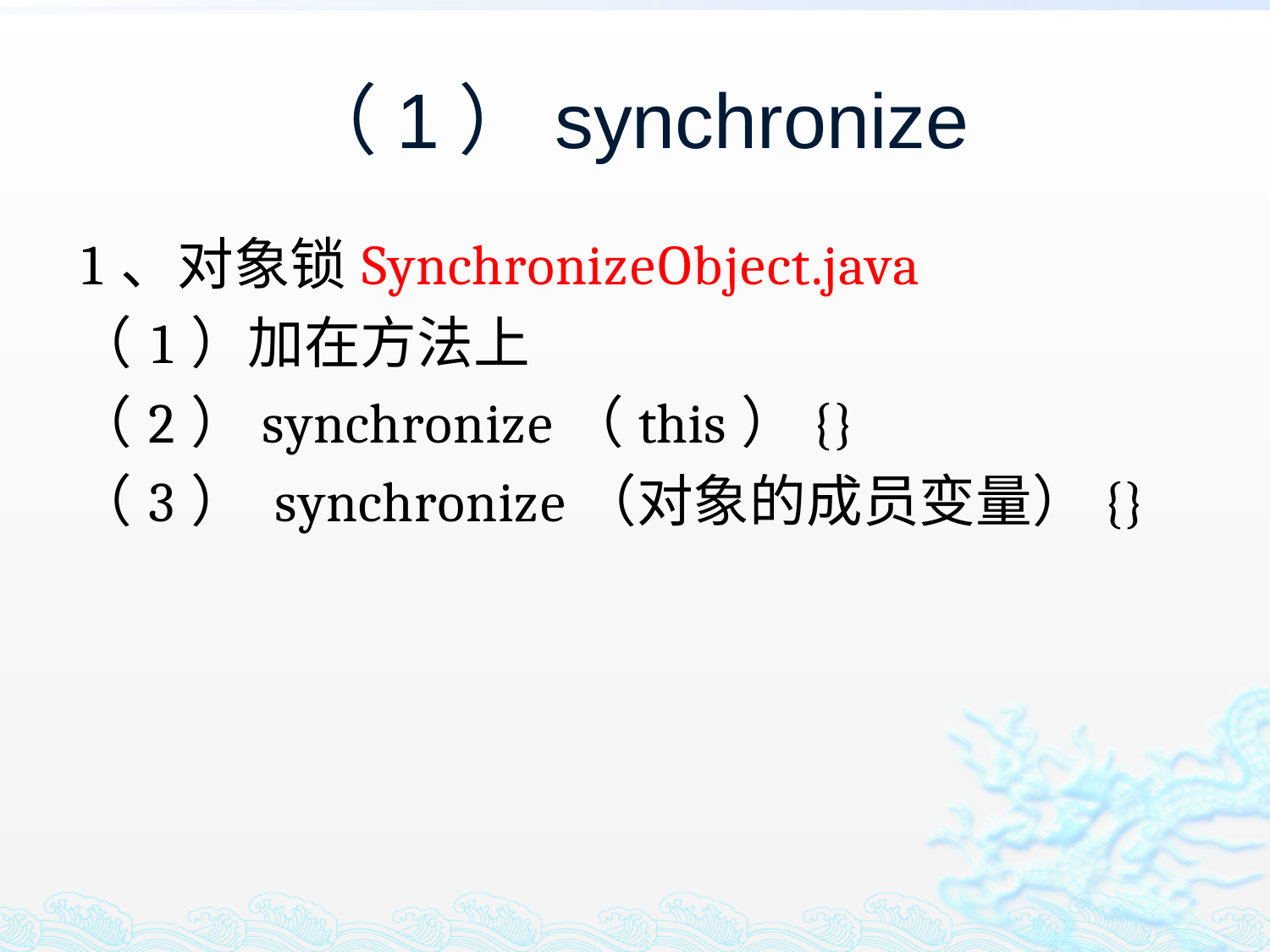

# （1）synchronize
1、对象锁SynchronizeObject.java
（1）加在方法上
（2）synchronize（this）{}
（3） synchronize（对象的成员变量）{}